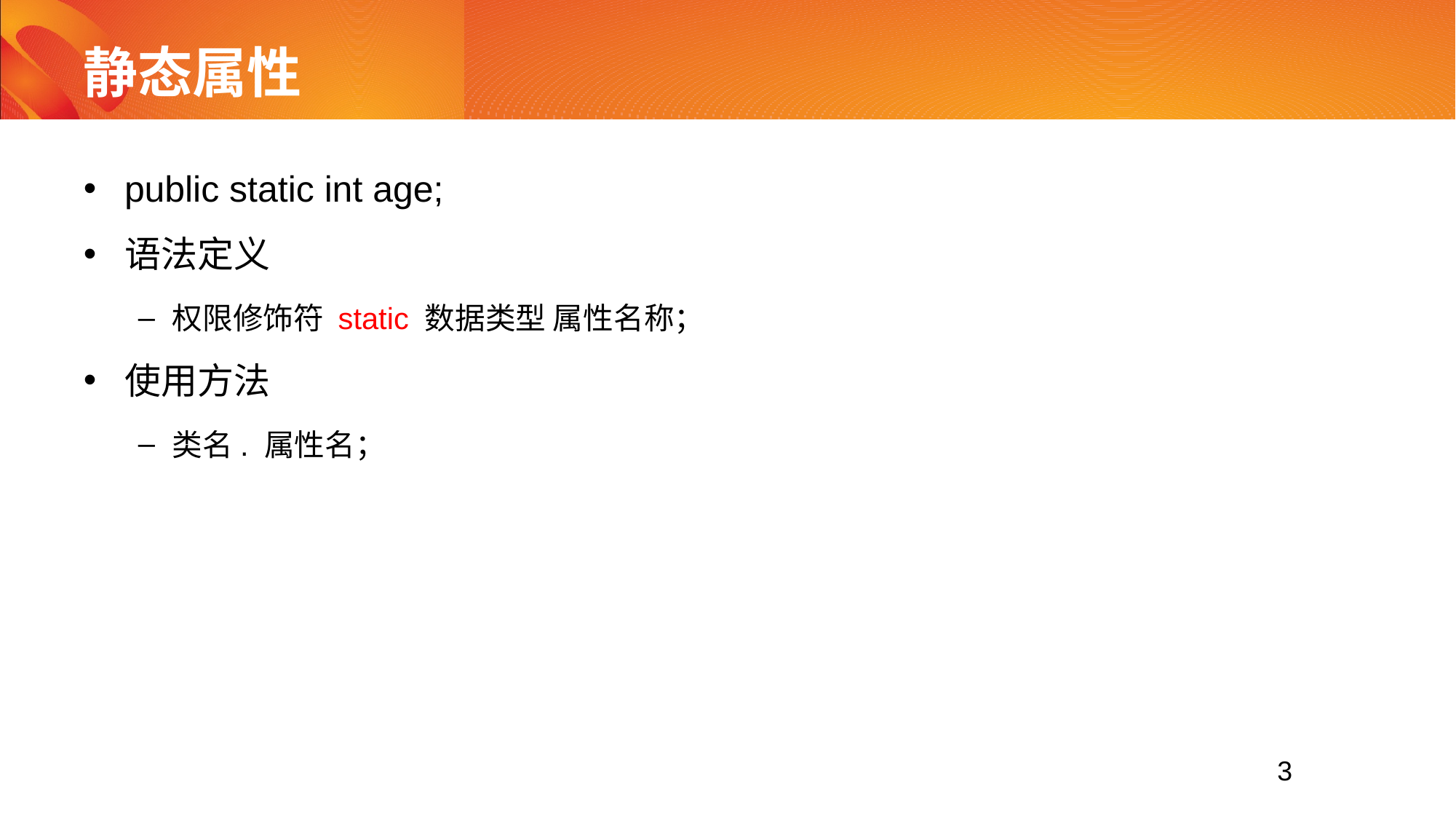

# 静态属性
public static int age;
语法定义
权限修饰符 static 数据类型 属性名称；
使用方法
类名. 属性名；